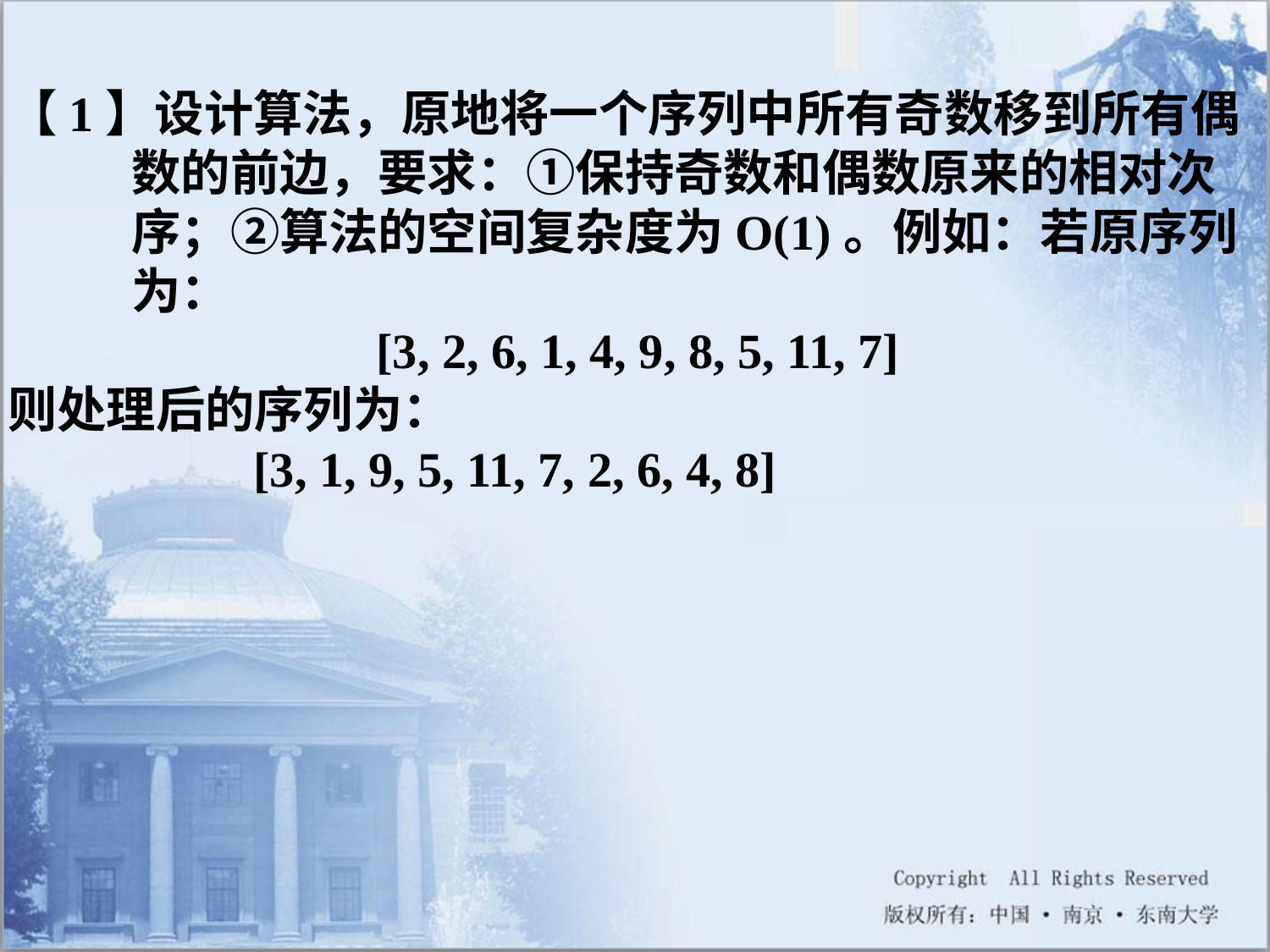

【1】设计算法，原地将一个序列中所有奇数移到所有偶数的前边，要求：①保持奇数和偶数原来的相对次序；②算法的空间复杂度为O(1)。例如：若原序列为：
                              [3, 2, 6, 1, 4, 9, 8, 5, 11, 7]
则处理后的序列为：
                    [3, 1, 9, 5, 11, 7, 2, 6, 4, 8]